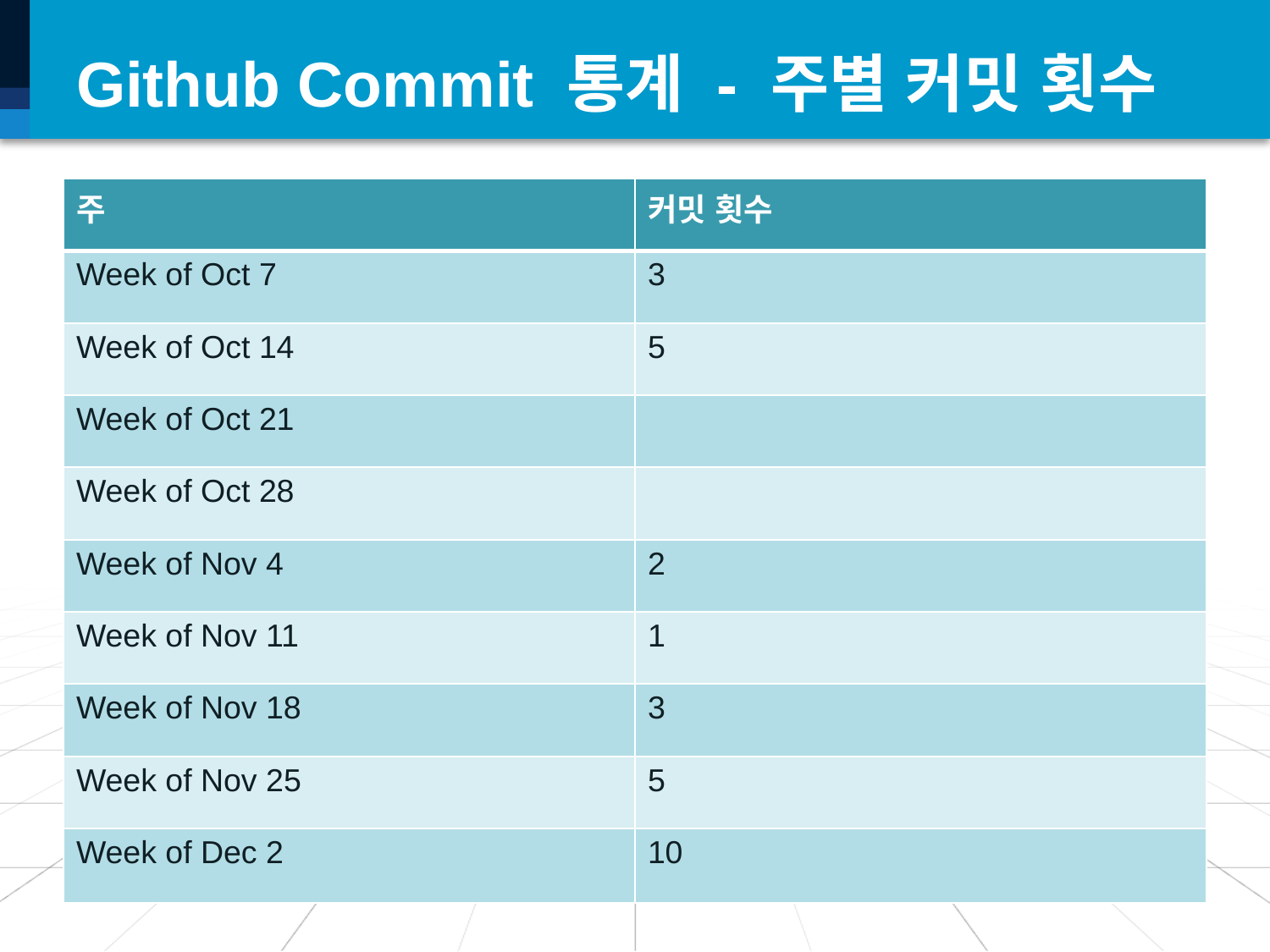

# Github Commit 통계 - 주별 커밋 횟수
| 주 | 커밋 횟수 |
| --- | --- |
| Week of Oct 7 | 3 |
| Week of Oct 14 | 5 |
| Week of Oct 21 |  |
| Week of Oct 28 |  |
| Week of Nov 4 | 2 |
| Week of Nov 11 | 1 |
| Week of Nov 18 | 3 |
| Week of Nov 25 | 5 |
| Week of Dec 2 | 10 |